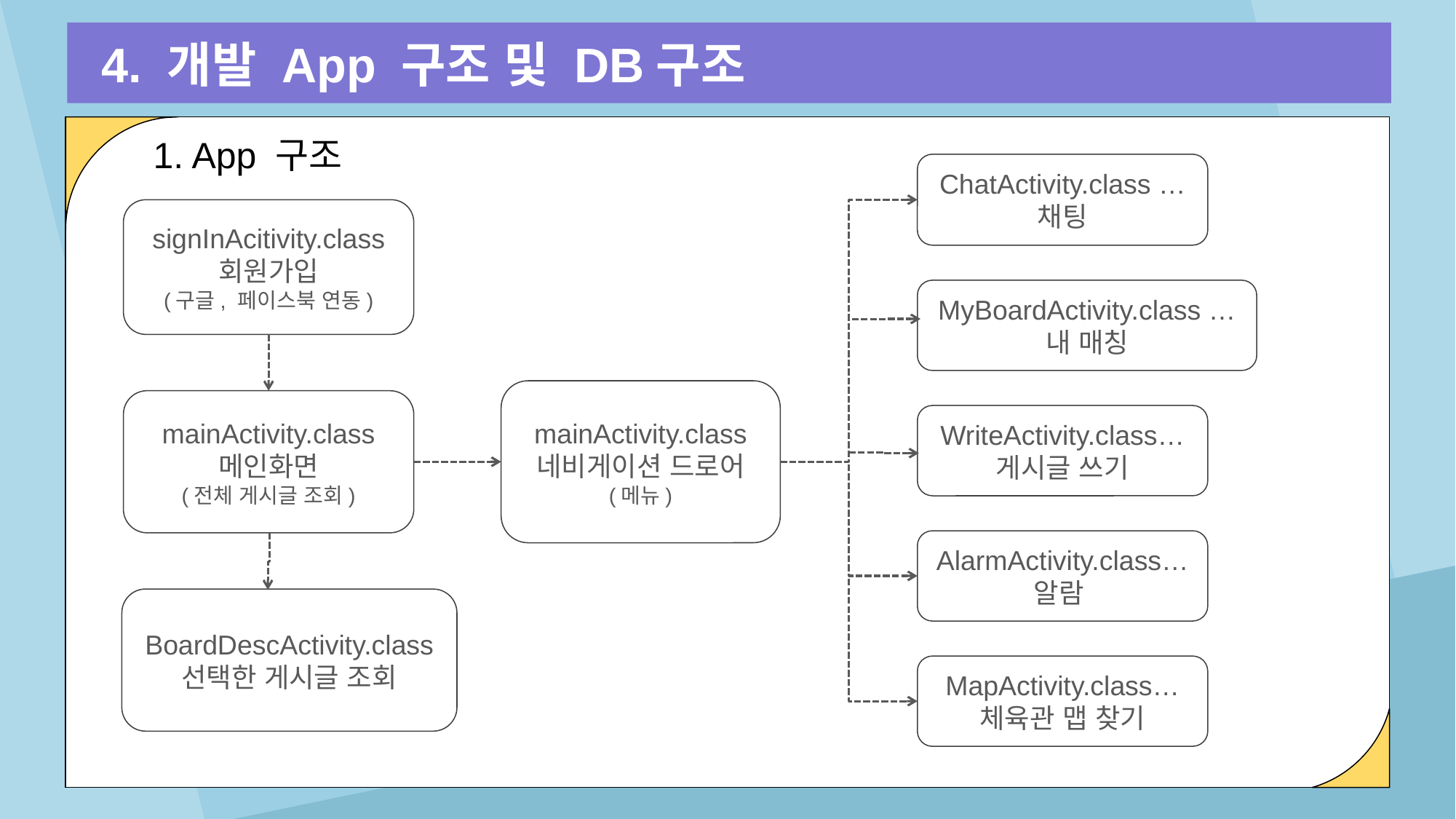

4. 개발 App 구조 및 DB구조

1. App 구조
ChatActivity.class …
채팅
signInAcitivity.class
회원가입
(구글, 페이스북 연동)
MyBoardActivity.class …
내 매칭
mainActivity.class
네비게이션 드로어
(메뉴)
mainActivity.class
메인화면
(전체 게시글 조회)
WriteActivity.class…
게시글 쓰기
AlarmActivity.class…
알람

BoardDescActivity.class
선택한 게시글 조회
MapActivity.class…
체육관 맵 찾기